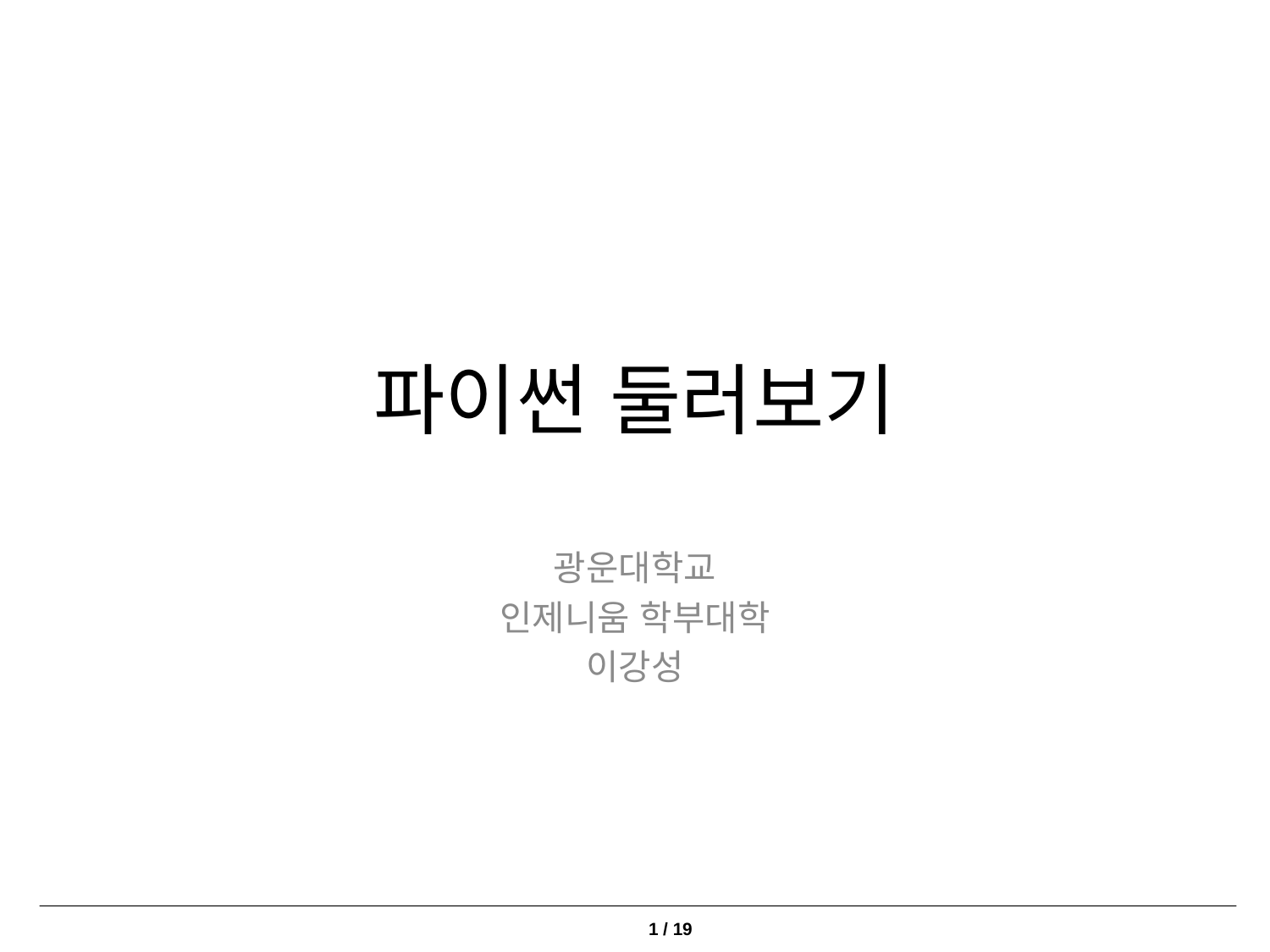

# 파이썬 둘러보기
광운대학교
인제니움 학부대학
이강성